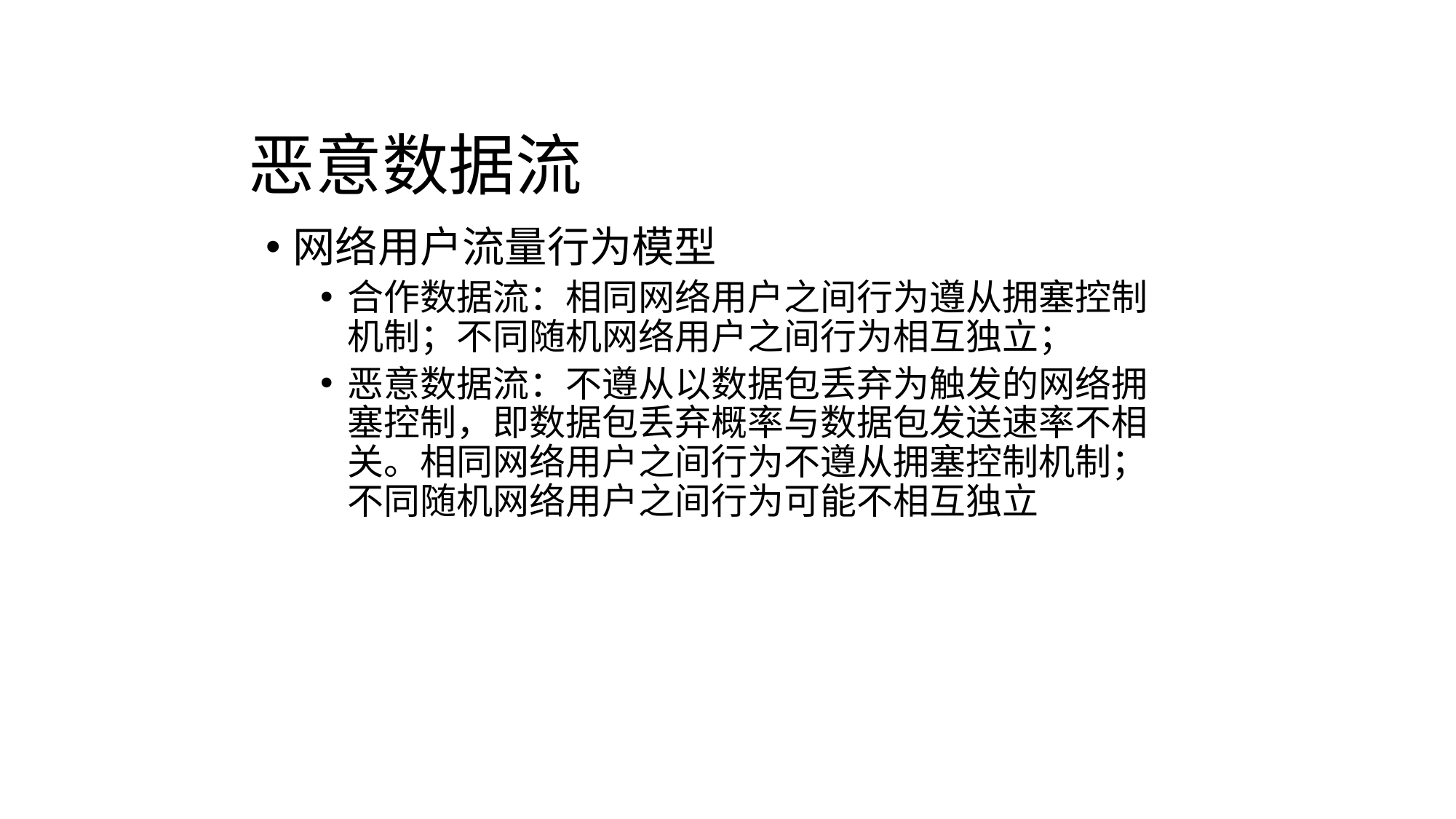

# 恶意数据流
网络用户流量行为模型
合作数据流：相同网络用户之间行为遵从拥塞控制机制；不同随机网络用户之间行为相互独立；
恶意数据流：不遵从以数据包丢弃为触发的网络拥塞控制，即数据包丢弃概率与数据包发送速率不相关。相同网络用户之间行为不遵从拥塞控制机制；不同随机网络用户之间行为可能不相互独立